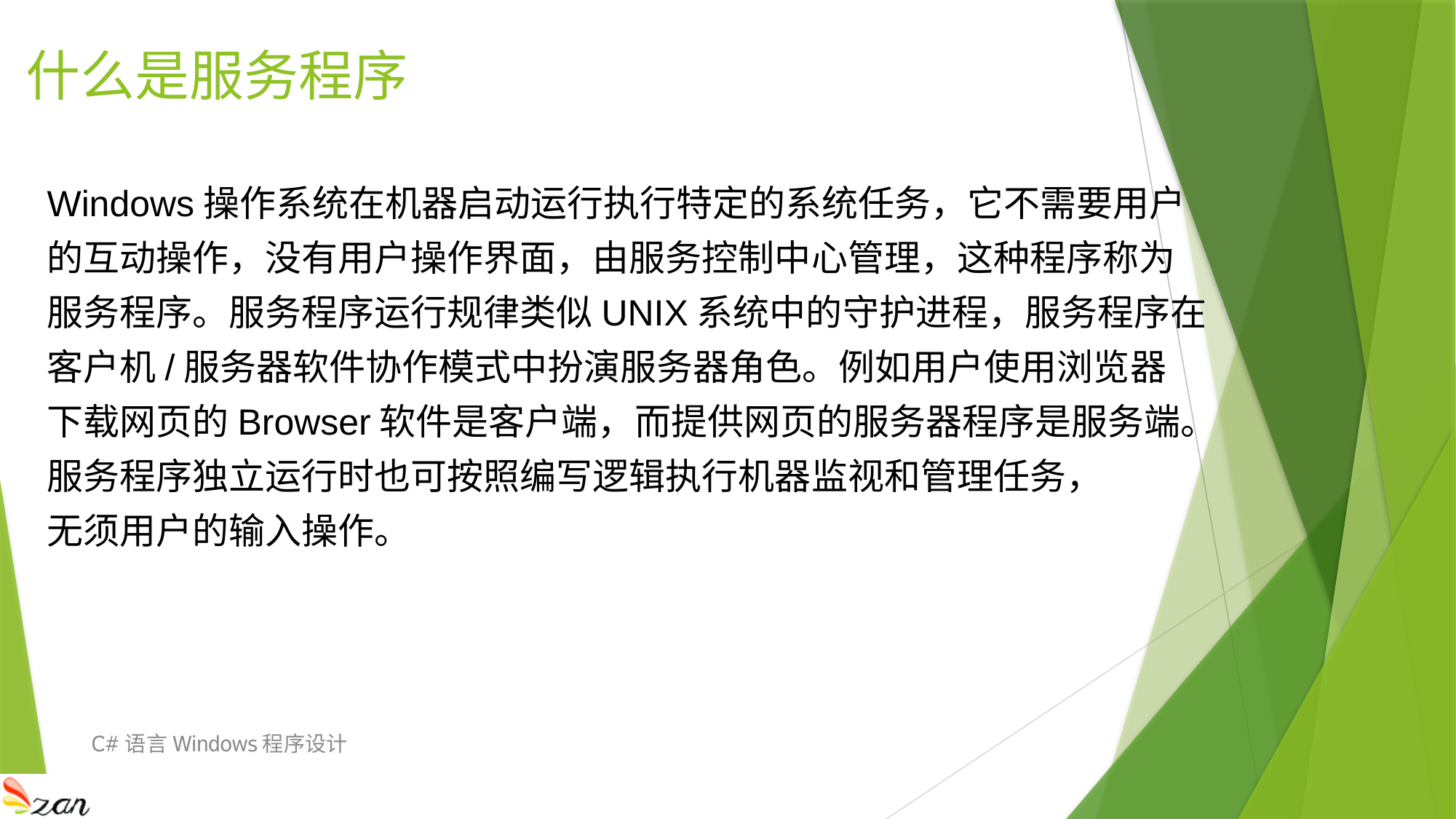

# 什么是服务程序
Windows操作系统在机器启动运行执行特定的系统任务，它不需要用户
的互动操作，没有用户操作界面，由服务控制中心管理，这种程序称为
服务程序。服务程序运行规律类似UNIX系统中的守护进程，服务程序在
客户机/服务器软件协作模式中扮演服务器角色。例如用户使用浏览器
下载网页的Browser软件是客户端，而提供网页的服务器程序是服务端。
服务程序独立运行时也可按照编写逻辑执行机器监视和管理任务，
无须用户的输入操作。
C#语言Windows程序设计